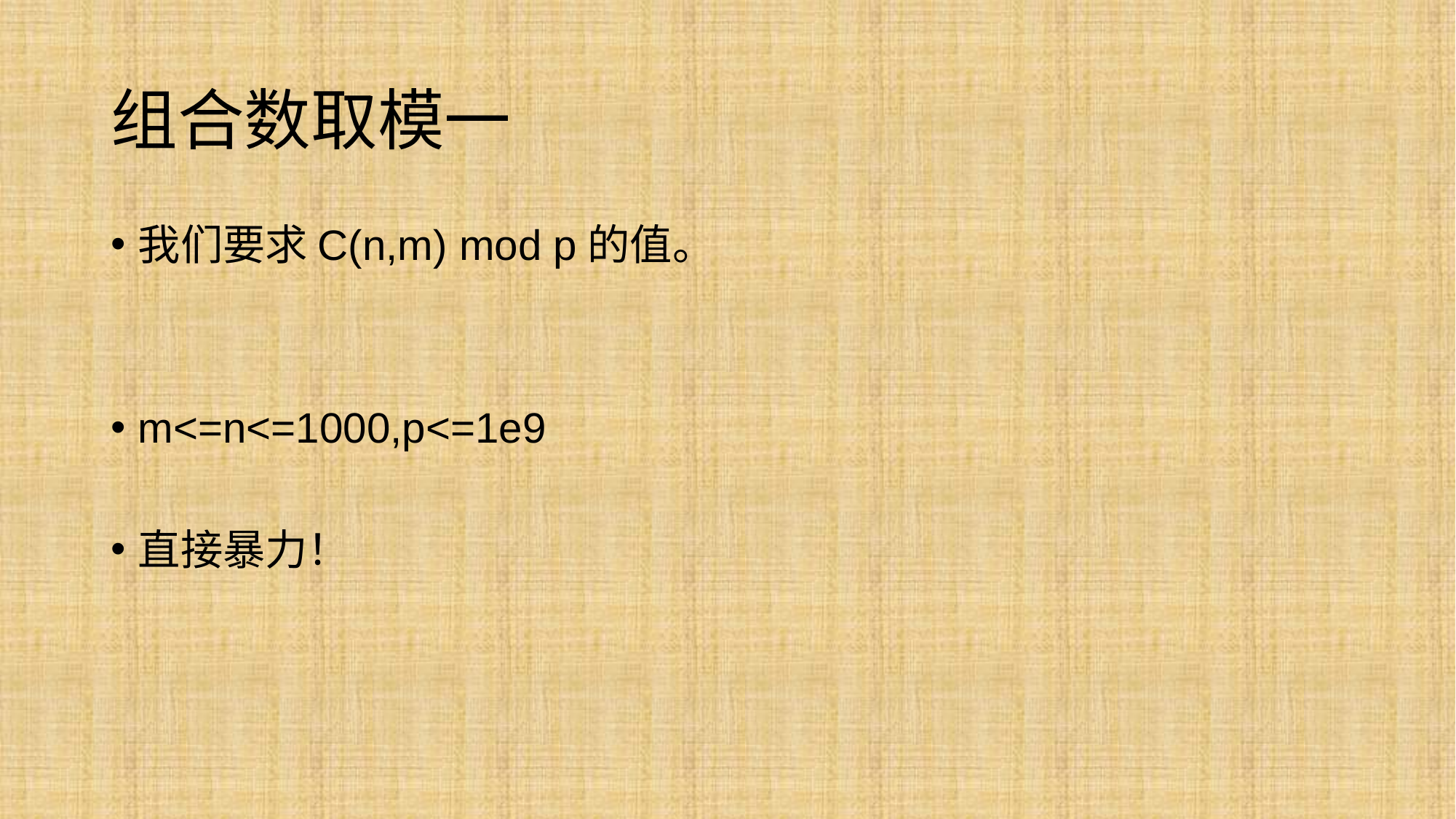

# 组合数取模一
我们要求C(n,m) mod p的值。

m<=n<=1000,p<=1e9

直接暴力！